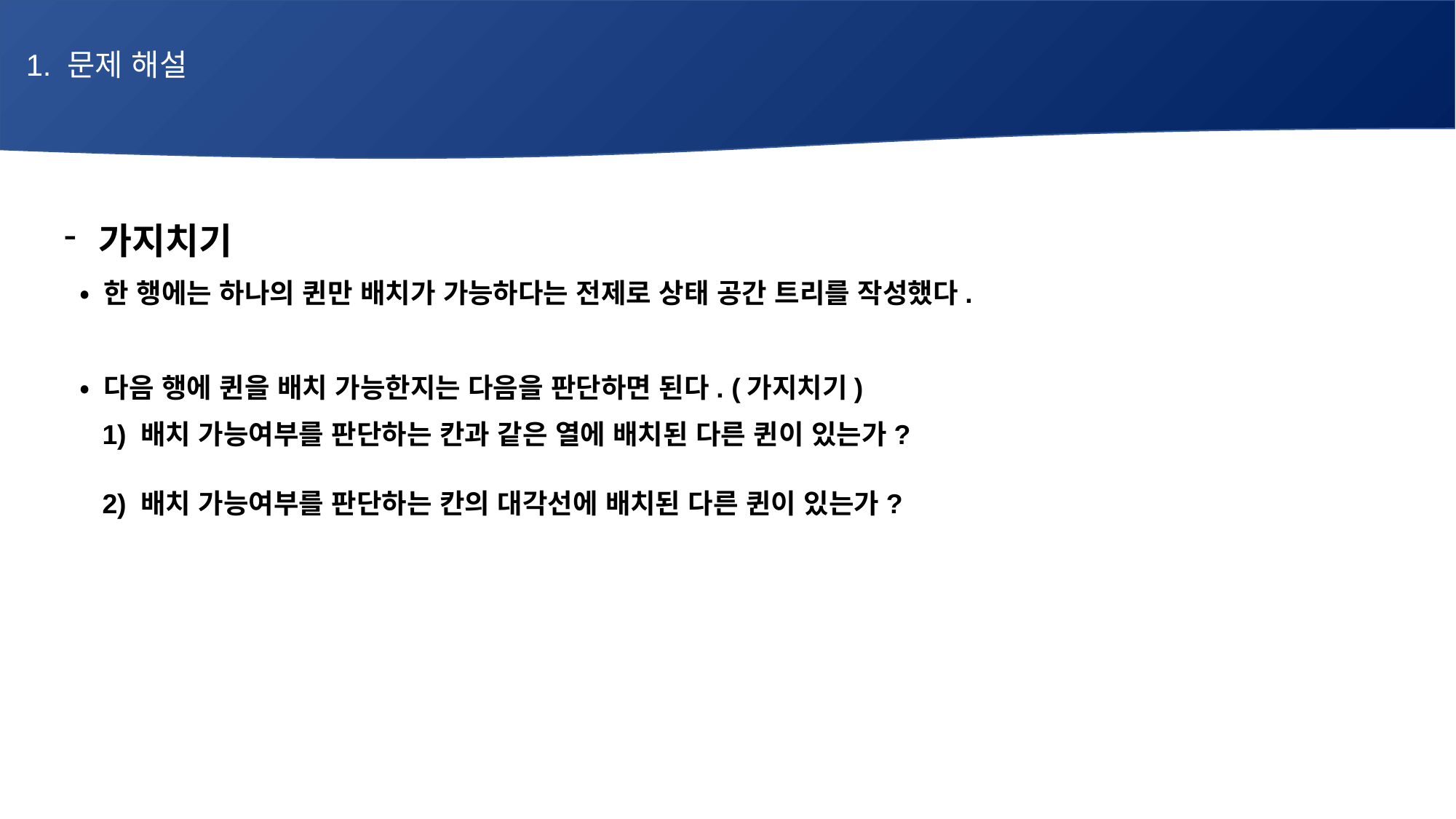

1. 문제 해설
# 매주 1 과제 LV2
가지치기
  • 한 행에는 하나의 퀸만 배치가 가능하다는 전제로 상태 공간 트리를 작성했다.

  • 다음 행에 퀸을 배치 가능한지는 다음을 판단하면 된다. (가지치기)
     1) 배치 가능여부를 판단하는 칸과 같은 열에 배치된 다른 퀸이 있는가?

     2) 배치 가능여부를 판단하는 칸의 대각선에 배치된 다른 퀸이 있는가?